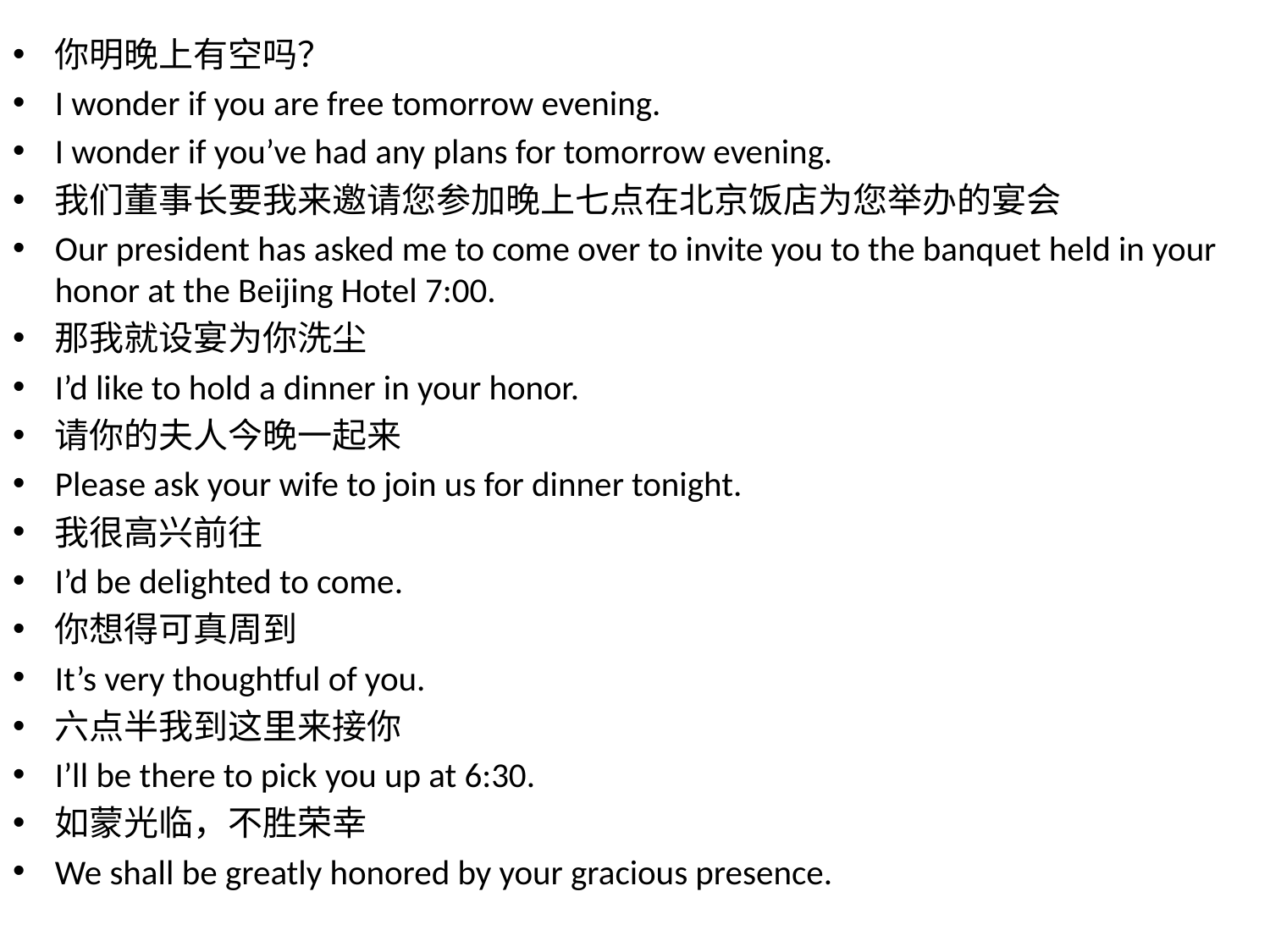

你明晚上有空吗？
I wonder if you are free tomorrow evening.
I wonder if you’ve had any plans for tomorrow evening.
我们董事长要我来邀请您参加晚上七点在北京饭店为您举办的宴会
Our president has asked me to come over to invite you to the banquet held in your honor at the Beijing Hotel 7:00.
那我就设宴为你洗尘
I’d like to hold a dinner in your honor.
请你的夫人今晚一起来
Please ask your wife to join us for dinner tonight.
我很高兴前往
I’d be delighted to come.
你想得可真周到
It’s very thoughtful of you.
六点半我到这里来接你
I’ll be there to pick you up at 6:30.
如蒙光临，不胜荣幸
We shall be greatly honored by your gracious presence.